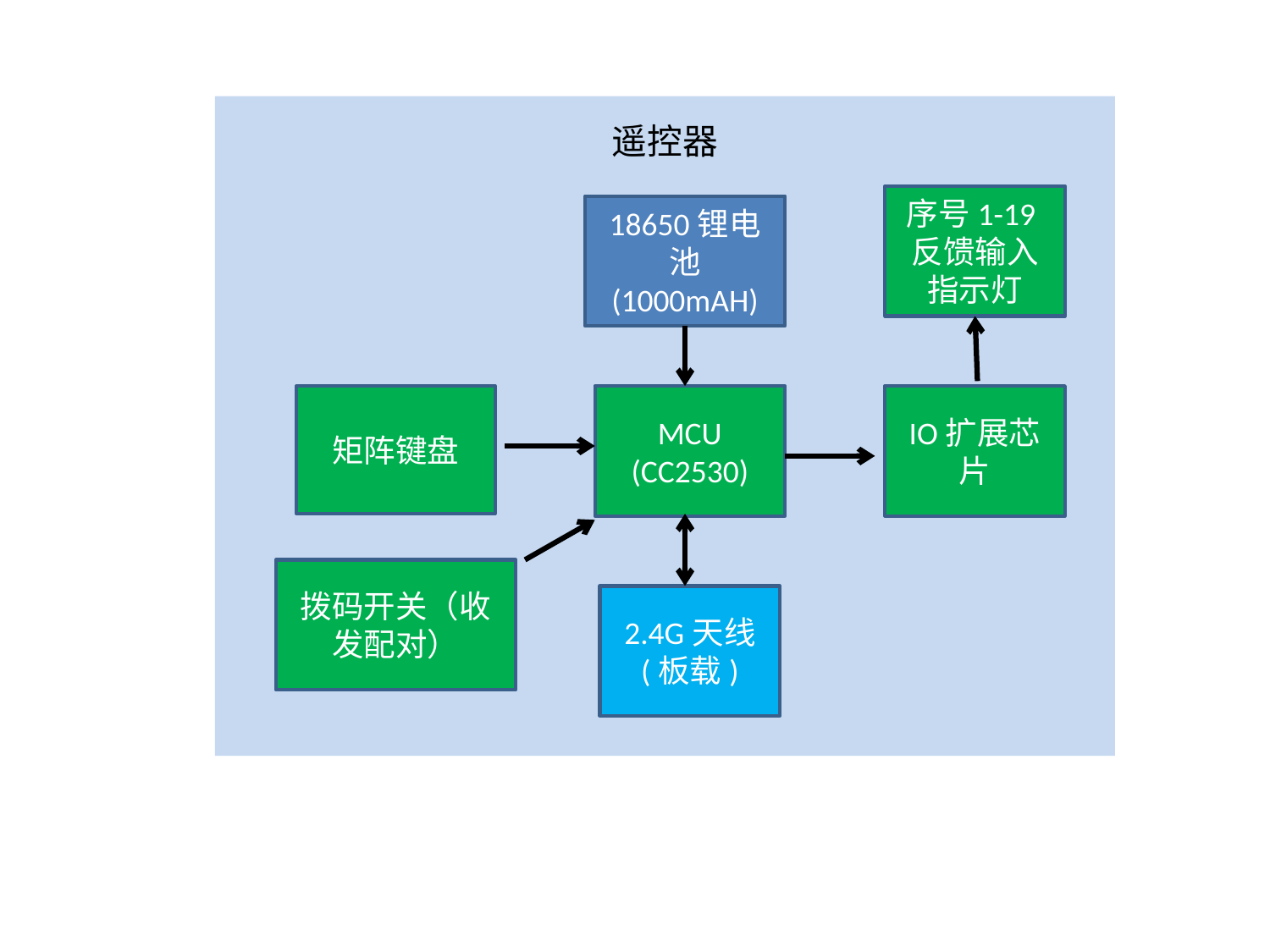

遥控器

序号1-19反馈输入指示灯
18650锂电池
(1000mAH)
矩阵键盘
MCU
(CC2530)
IO扩展芯片
拨码开关（收发配对）
2.4G天线
(板载)